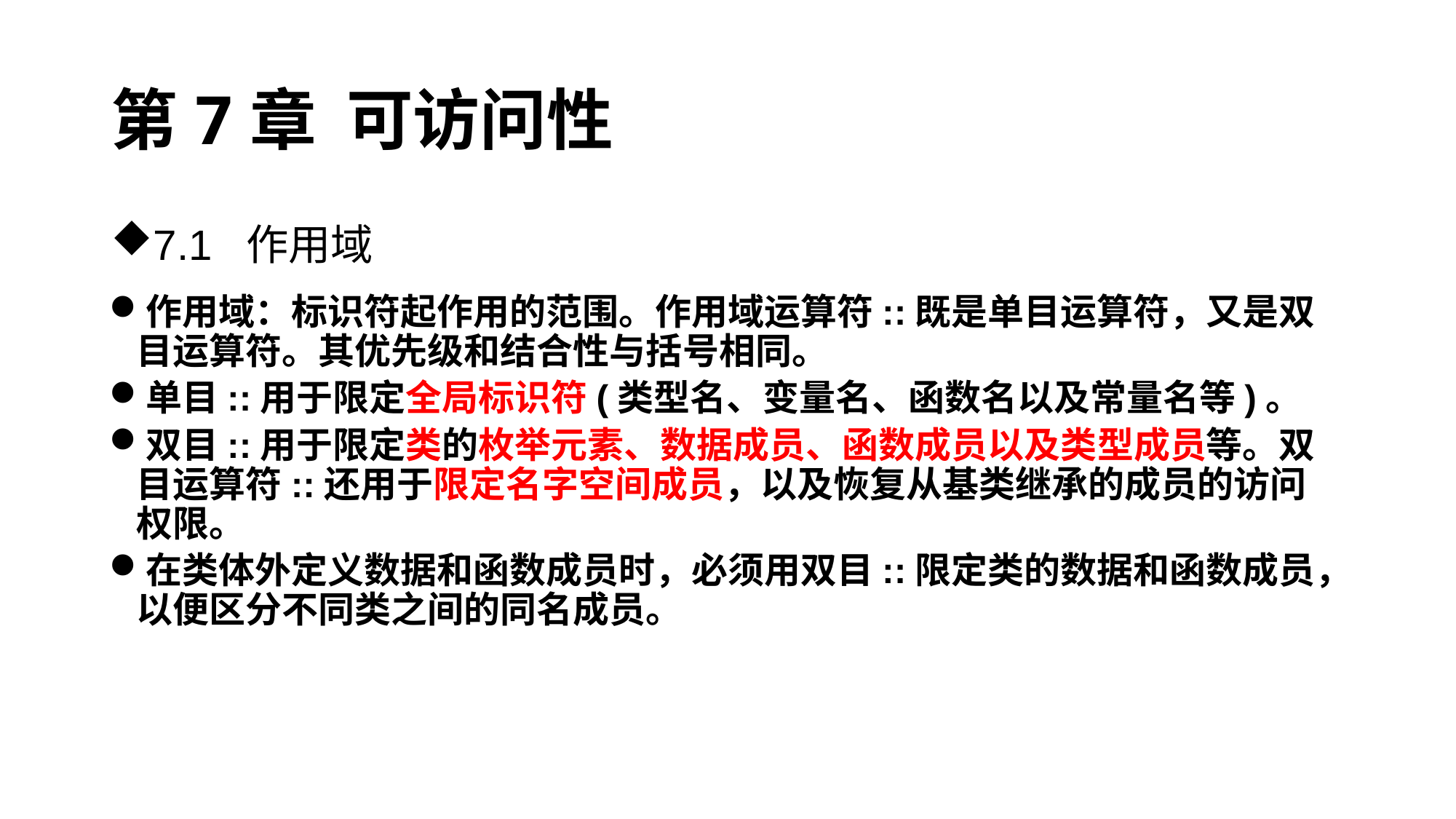

# 第7章  可访问性
7.1  作用域
作用域：标识符起作用的范围。作用域运算符::既是单目运算符，又是双目运算符。其优先级和结合性与括号相同。
单目::用于限定全局标识符(类型名、变量名、函数名以及常量名等)。
双目::用于限定类的枚举元素、数据成员、函数成员以及类型成员等。双目运算符::还用于限定名字空间成员，以及恢复从基类继承的成员的访问权限。
在类体外定义数据和函数成员时，必须用双目::限定类的数据和函数成员，以便区分不同类之间的同名成员。